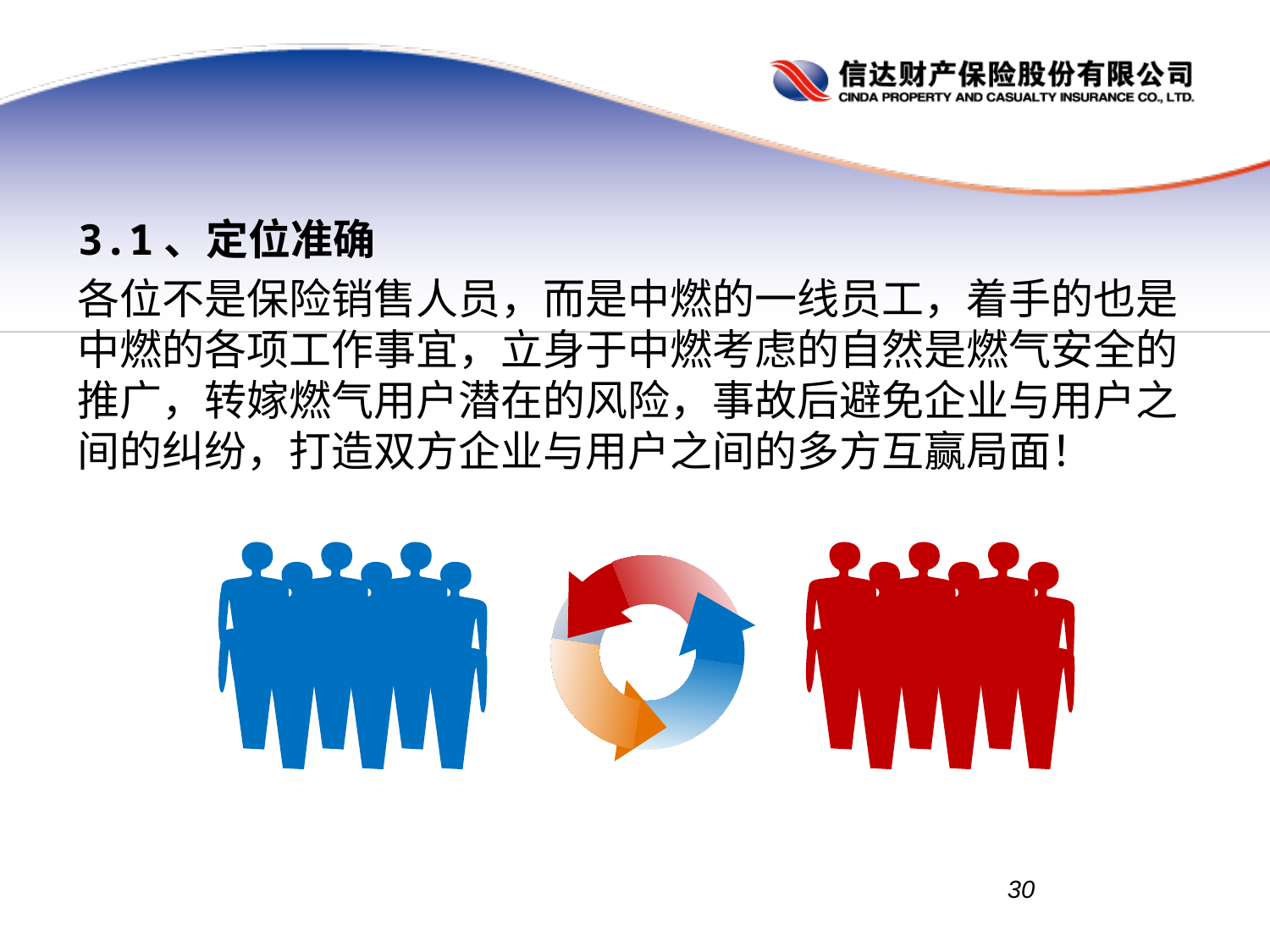

3.1、定位准确
各位不是保险销售人员，而是中燃的一线员工，着手的也是中燃的各项工作事宜，立身于中燃考虑的自然是燃气安全的推广，转嫁燃气用户潜在的风险，事故后避免企业与用户之间的纠纷，打造双方企业与用户之间的多方互赢局面！

30